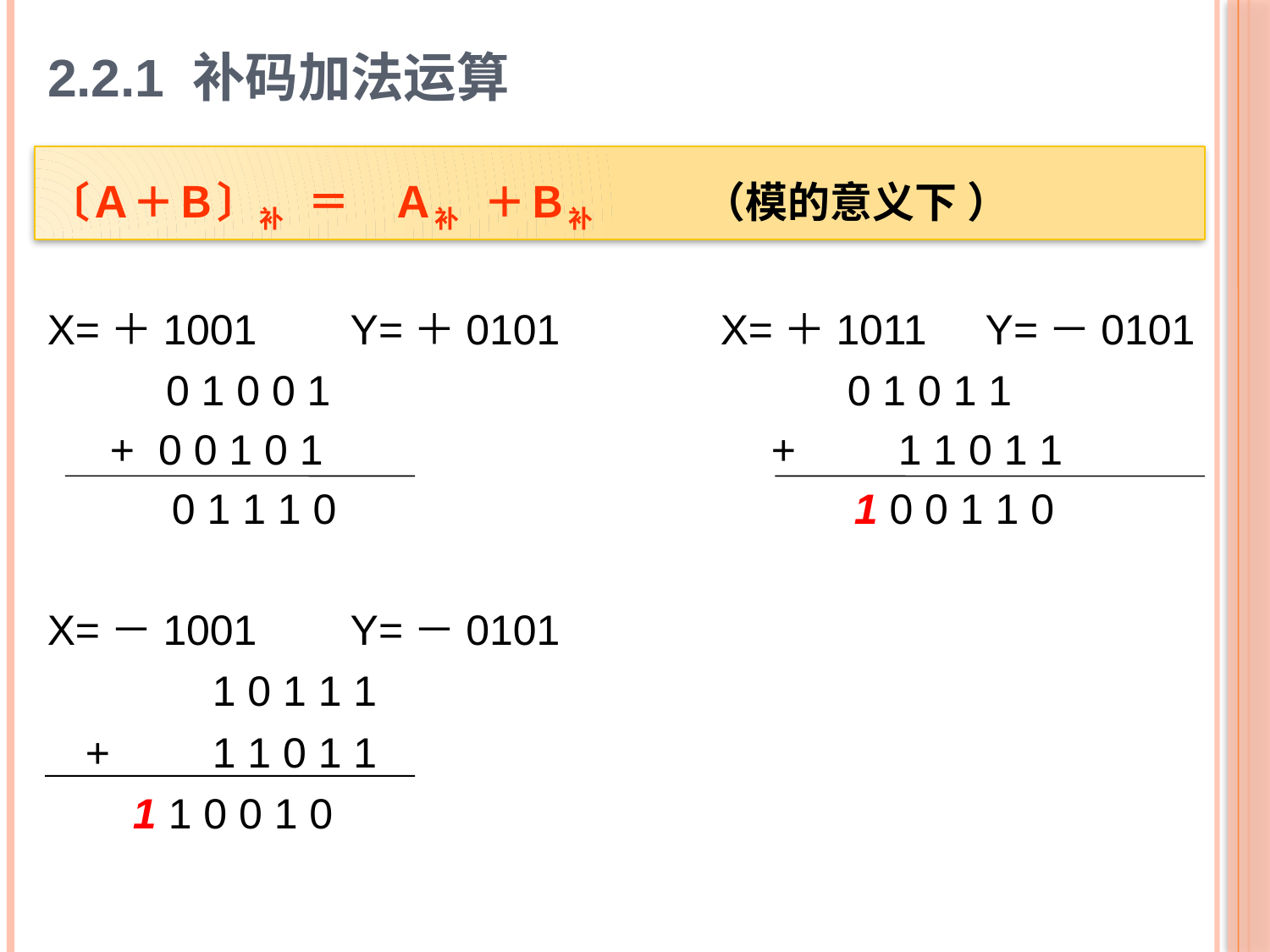

# 2.2.1 补码加法运算
〔Ａ＋Ｂ〕补　＝　Ａ补　＋Ｂ补                    （模的意义下 ）
X=＋1001	 Y=＋0101	 	X=＋1011	 Y=－0101
          0 1 0 0 1					0 1 0 1 1
 +  0 0 1 0 1				+	1 1 0 1 1
	   0 1 1 1 0				       1 0 0 1 1 0

X=－1001	 Y=－0101
		1 0 1 1 1
	+	1 1 0 1 1
	    1 1 0 0 1 0